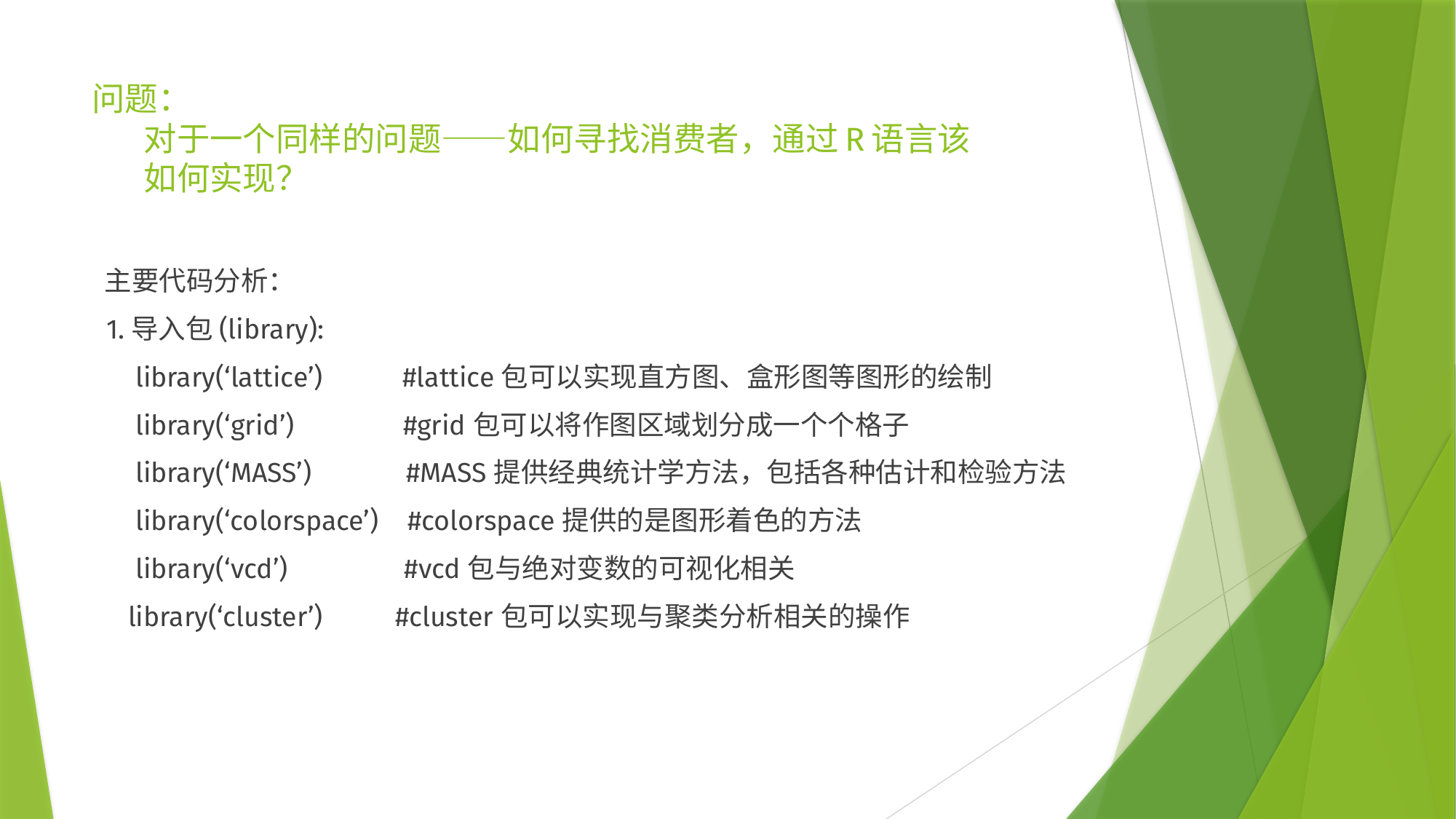

# 问题： 对于一个同样的问题——如何寻找消费者，通过R语言该 如何实现？
 主要代码分析：
  1.导入包(library):
      library(‘lattice’)           #lattice包可以实现直方图、盒形图等图形的绘制
      library(‘grid’)               #grid包可以将作图区域划分成一个个格子
      library(‘MASS’)             #MASS提供经典统计学方法，包括各种估计和检验方法
      library(‘colorspace’)    #colorspace提供的是图形着色的方法
      library(‘vcd’)                #vcd包与绝对变数的可视化相关
     library(‘cluster’)          #cluster包可以实现与聚类分析相关的操作